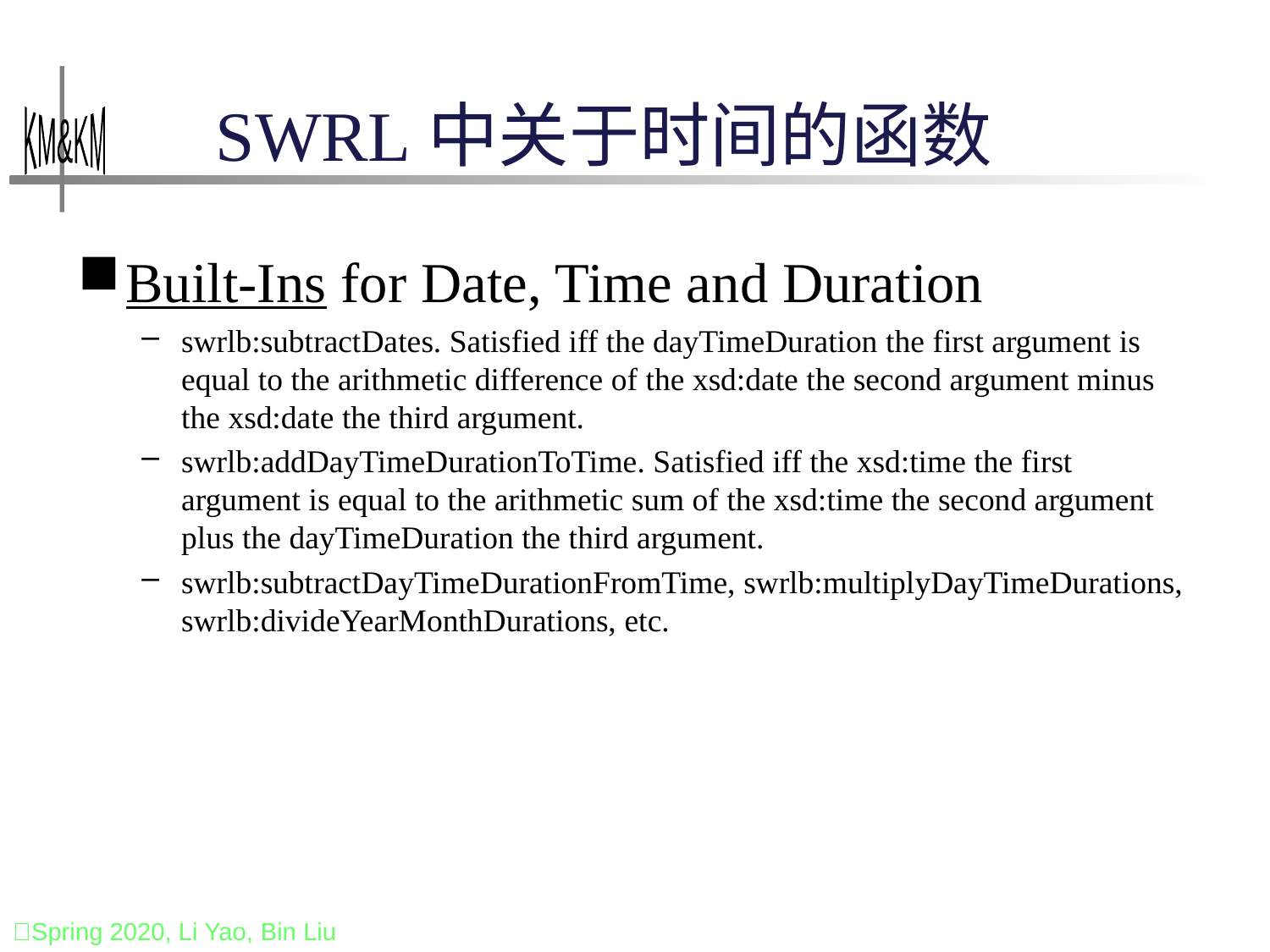

# SWRL中关于时间的函数
Built-Ins for Date, Time and Duration
swrlb:subtractDates. Satisfied iff the dayTimeDuration the first argument is equal to the arithmetic difference of the xsd:date the second argument minus the xsd:date the third argument.
swrlb:addDayTimeDurationToTime. Satisfied iff the xsd:time the first argument is equal to the arithmetic sum of the xsd:time the second argument plus the dayTimeDuration the third argument.
swrlb:subtractDayTimeDurationFromTime, swrlb:multiplyDayTimeDurations, swrlb:divideYearMonthDurations, etc.